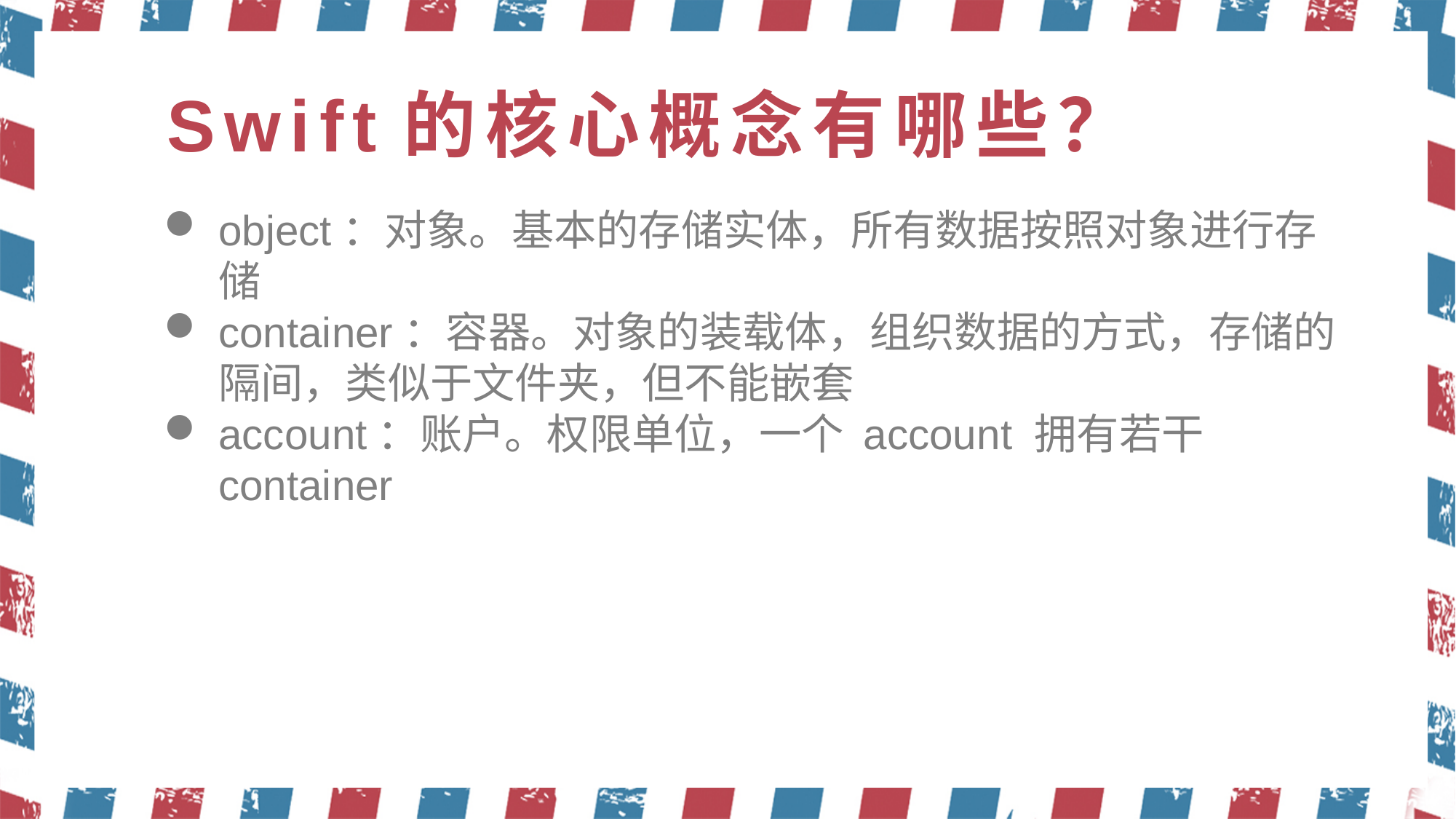

Swift的核心概念有哪些？
object：对象。基本的存储实体，所有数据按照对象进行存储
container：容器。对象的装载体，组织数据的方式，存储的隔间，类似于文件夹，但不能嵌套
account：账户。权限单位，一个 account 拥有若干 container